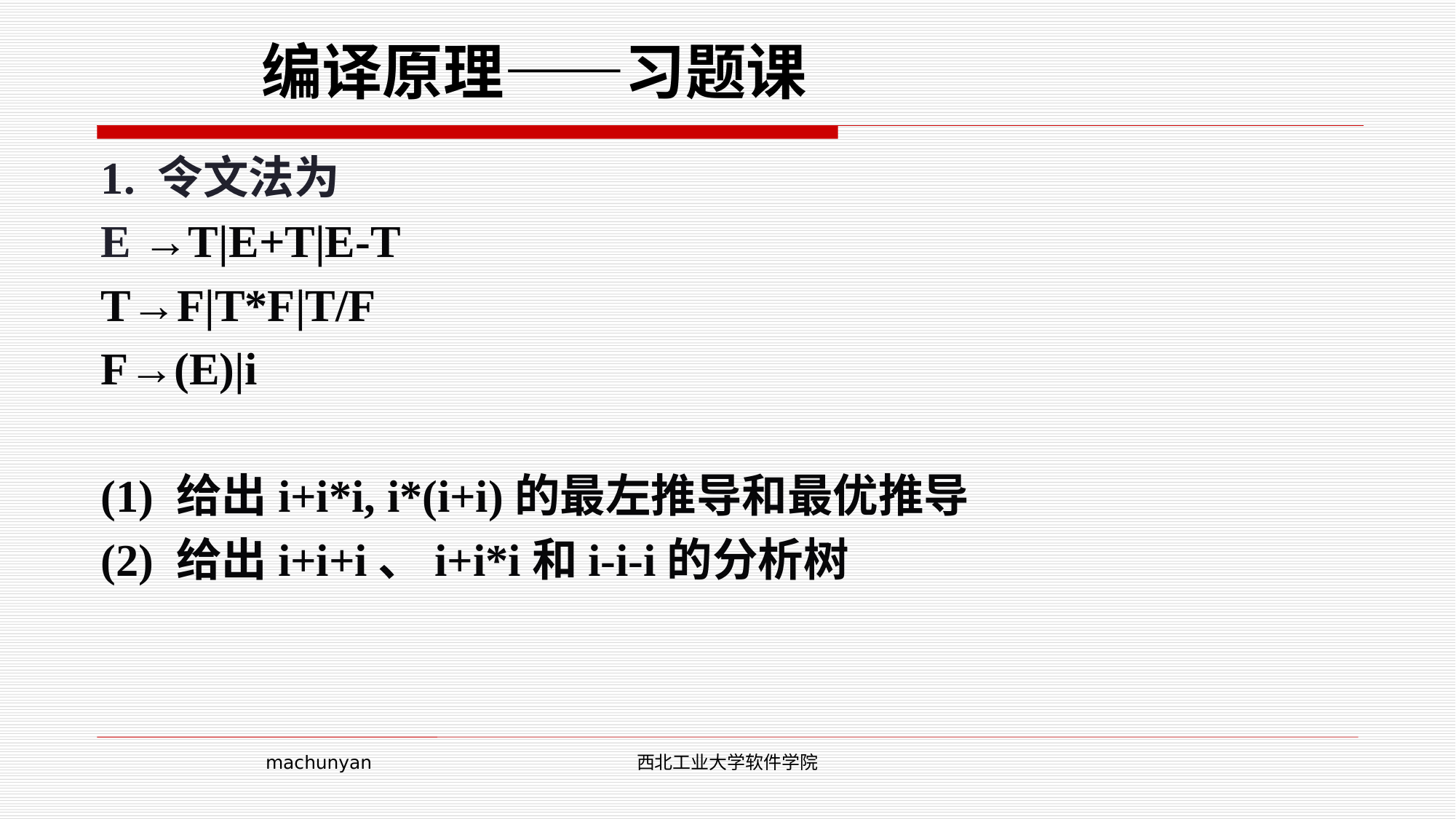

# 编译原理——习题课
1. 令文法为
E →T|E+T|E-T
T→F|T*F|T/F
F→(E)|i

(1) 给出i+i*i, i*(i+i)的最左推导和最优推导
(2) 给出i+i+i、i+i*i和i-i-i的分析树
machunyan
西北工业大学软件学院
1